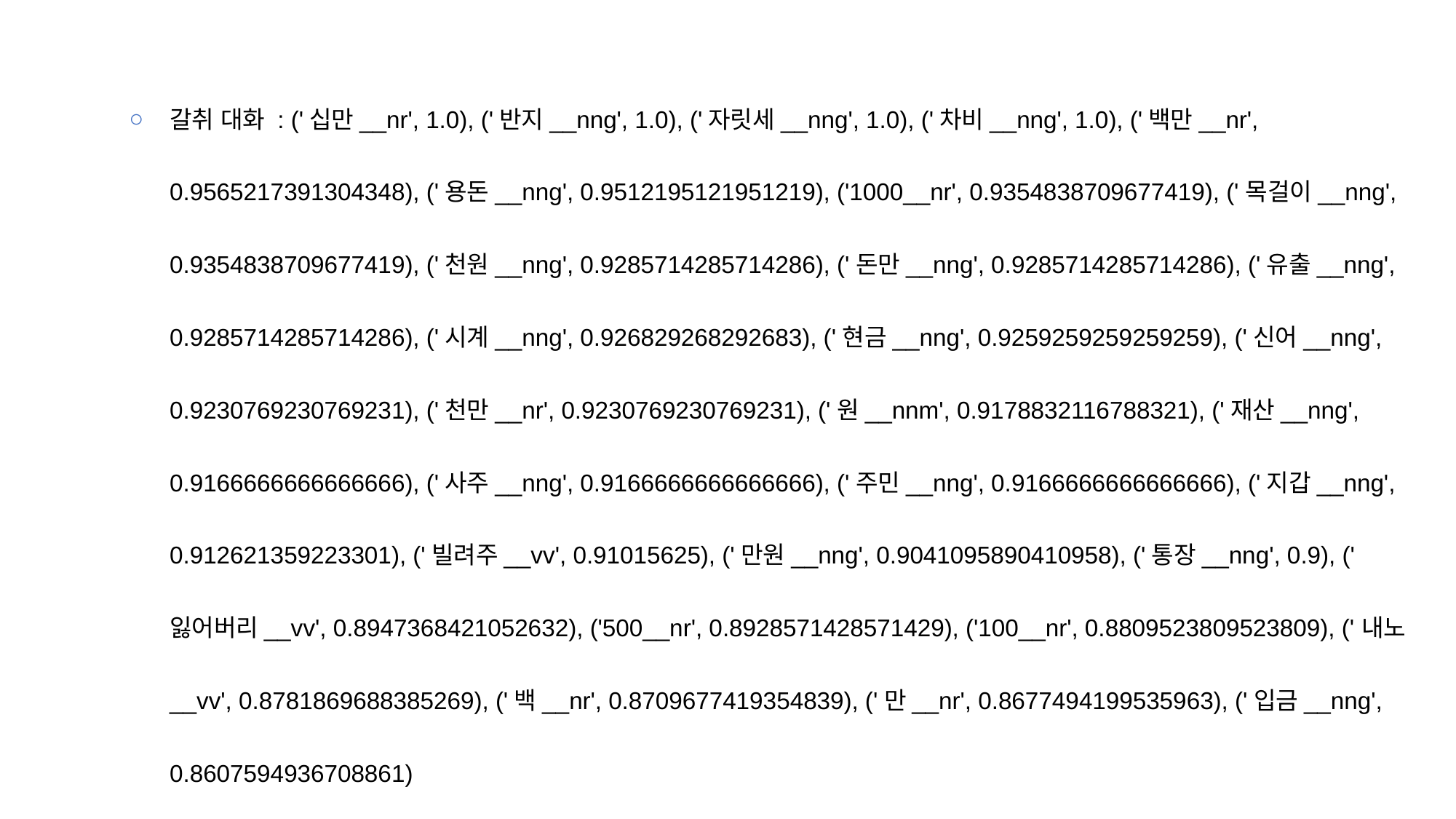

갈취 대화 : ('십만__nr', 1.0), ('반지__nng', 1.0), ('자릿세__nng', 1.0), ('차비__nng', 1.0), ('백만__nr', 0.9565217391304348), ('용돈__nng', 0.9512195121951219), ('1000__nr', 0.9354838709677419), ('목걸이__nng', 0.9354838709677419), ('천원__nng', 0.9285714285714286), ('돈만__nng', 0.9285714285714286), ('유출__nng', 0.9285714285714286), ('시계__nng', 0.926829268292683), ('현금__nng', 0.9259259259259259), ('신어__nng', 0.9230769230769231), ('천만__nr', 0.9230769230769231), ('원__nnm', 0.9178832116788321), ('재산__nng', 0.9166666666666666), ('사주__nng', 0.9166666666666666), ('주민__nng', 0.9166666666666666), ('지갑__nng', 0.912621359223301), ('빌려주__vv', 0.91015625), ('만원__nng', 0.9041095890410958), ('통장__nng', 0.9), ('잃어버리__vv', 0.8947368421052632), ('500__nr', 0.8928571428571429), ('100__nr', 0.8809523809523809), ('내노__vv', 0.8781869688385269), ('백__nr', 0.8709677419354839), ('만__nr', 0.8677494199535963), ('입금__nng', 0.8607594936708861)